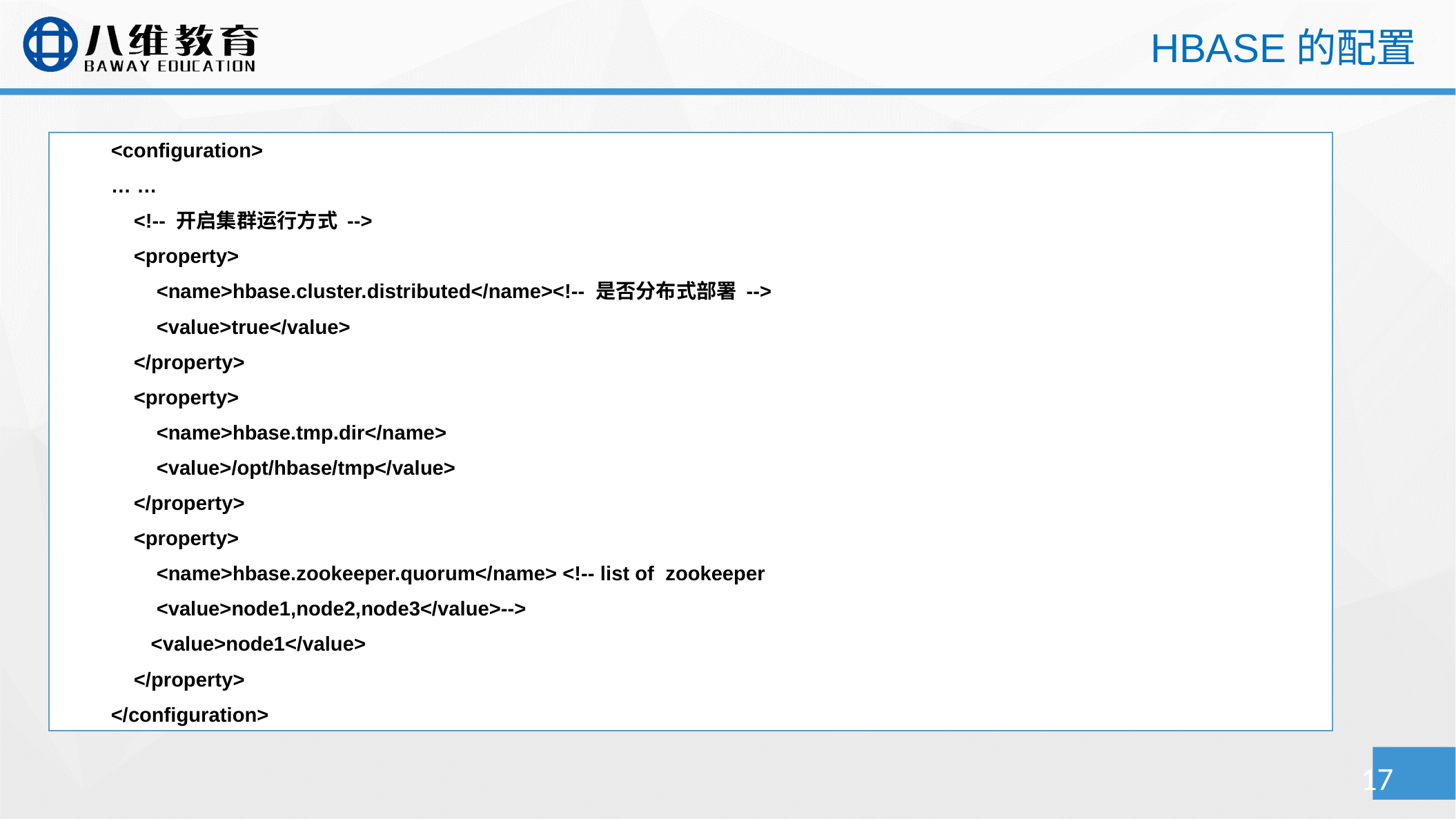

HBASE的配置
<configuration>
… …
    <!-- 开启集群运行方式 -->
    <property>
        <name>hbase.cluster.distributed</name><!-- 是否分布式部署 -->
        <value>true</value>
    </property>
    <property>
        <name>hbase.tmp.dir</name>
        <value>/opt/hbase/tmp</value>
    </property>
    <property>
        <name>hbase.zookeeper.quorum</name> <!-- list of  zookeeper
        <value>node1,node2,node3</value>-->
       <value>node1</value>
    </property>
</configuration>